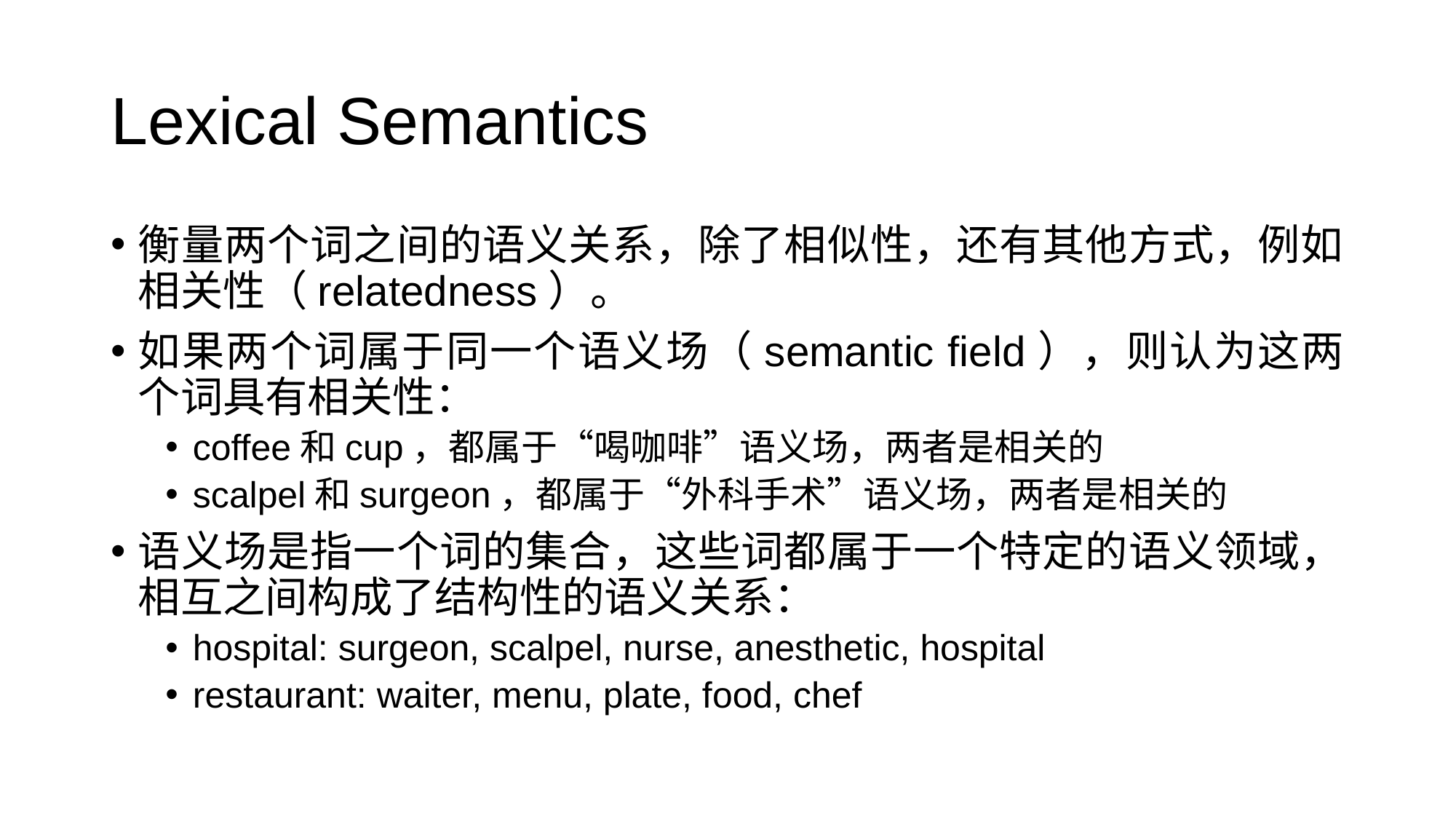

# Lexical Semantics
衡量两个词之间的语义关系，除了相似性，还有其他方式，例如相关性（relatedness）。
如果两个词属于同一个语义场（semantic field），则认为这两个词具有相关性：
coffee和cup，都属于“喝咖啡”语义场，两者是相关的
scalpel和surgeon，都属于“外科手术”语义场，两者是相关的
语义场是指一个词的集合，这些词都属于一个特定的语义领域，相互之间构成了结构性的语义关系：
hospital: surgeon, scalpel, nurse, anesthetic, hospital
restaurant: waiter, menu, plate, food, chef